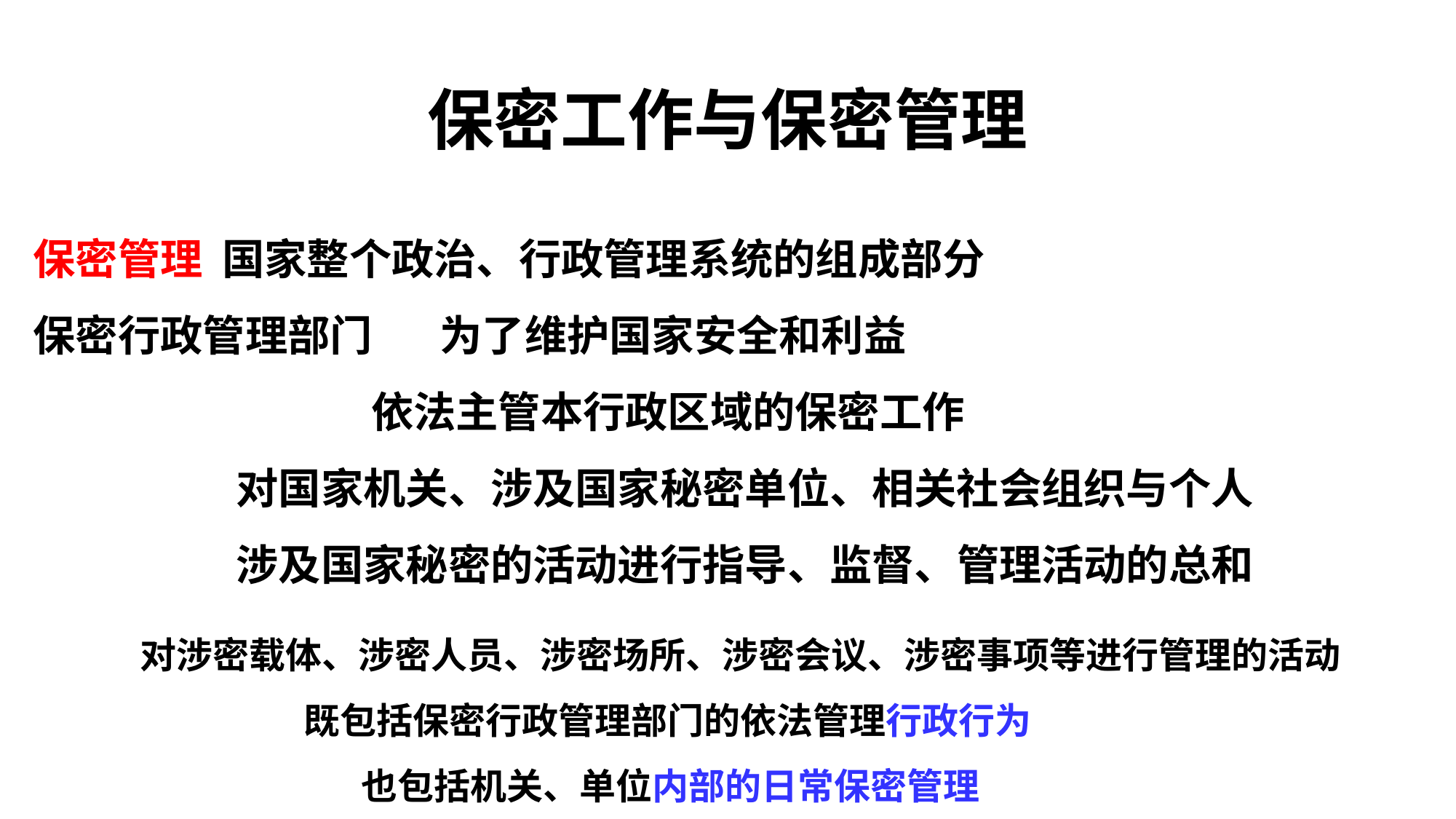

# 保密工作与保密管理
保密管理  国家整个政治、行政管理系统的组成部分
保密行政管理部门       为了维护国家安全和利益
                                  依法主管本行政区域的保密工作
                    对国家机关、涉及国家秘密单位、相关社会组织与个人
                    涉及国家秘密的活动进行指导、监督、管理活动的总和

            对涉密载体、涉密人员、涉密场所、涉密会议、涉密事项等进行管理的活动
                                既包括保密行政管理部门的依法管理行政行为
                                       也包括机关、单位内部的日常保密管理